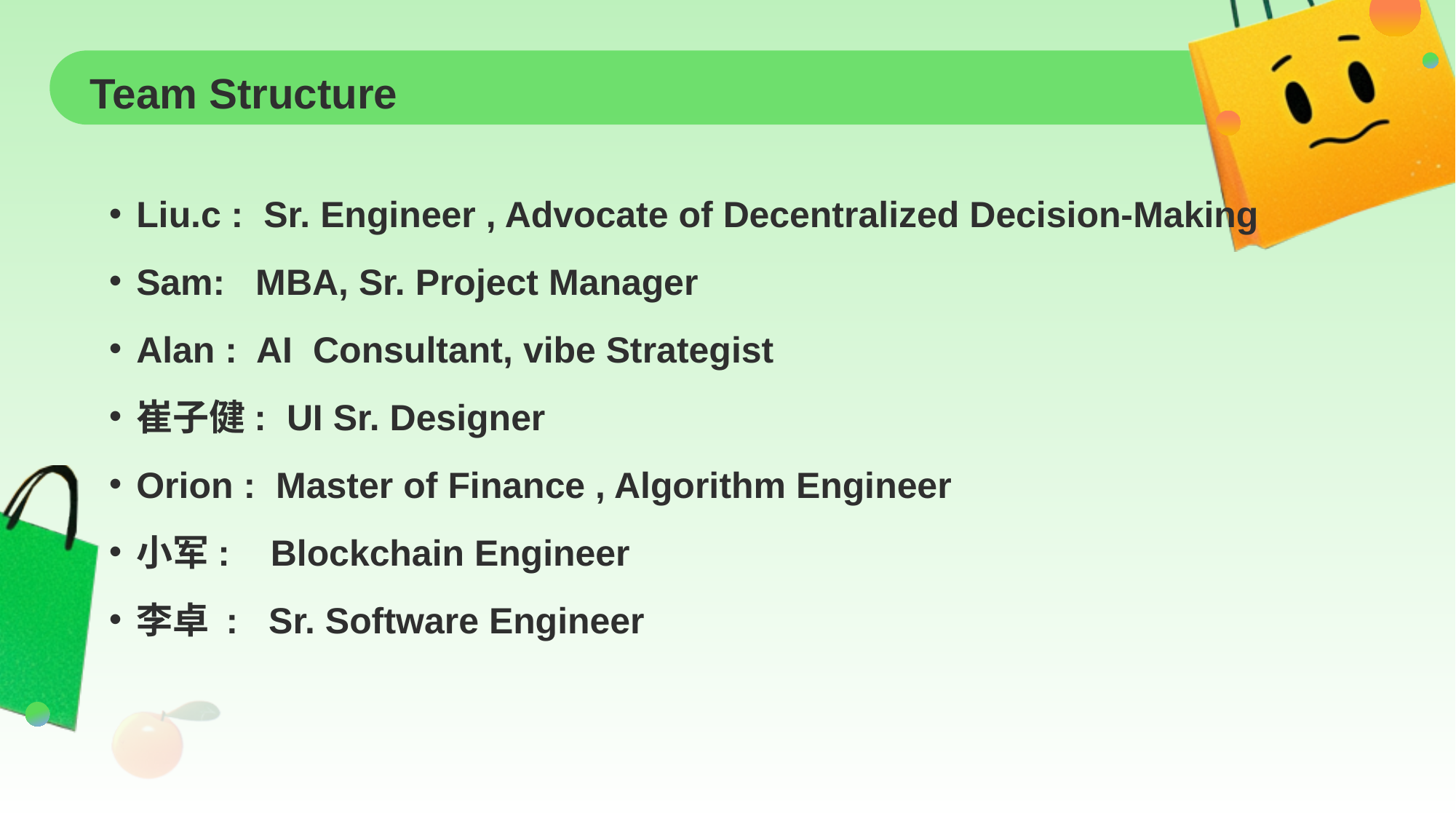

# Team Structure
Liu.c :  Sr. Engineer , Advocate of Decentralized Decision-Making
Sam:   MBA, Sr. Project Manager
Alan :  AI  Consultant, vibe Strategist
崔子健:  UI Sr. Designer
Orion :  Master of Finance , Algorithm Engineer
小军:    Blockchain Engineer
李卓 :   Sr. Software Engineer